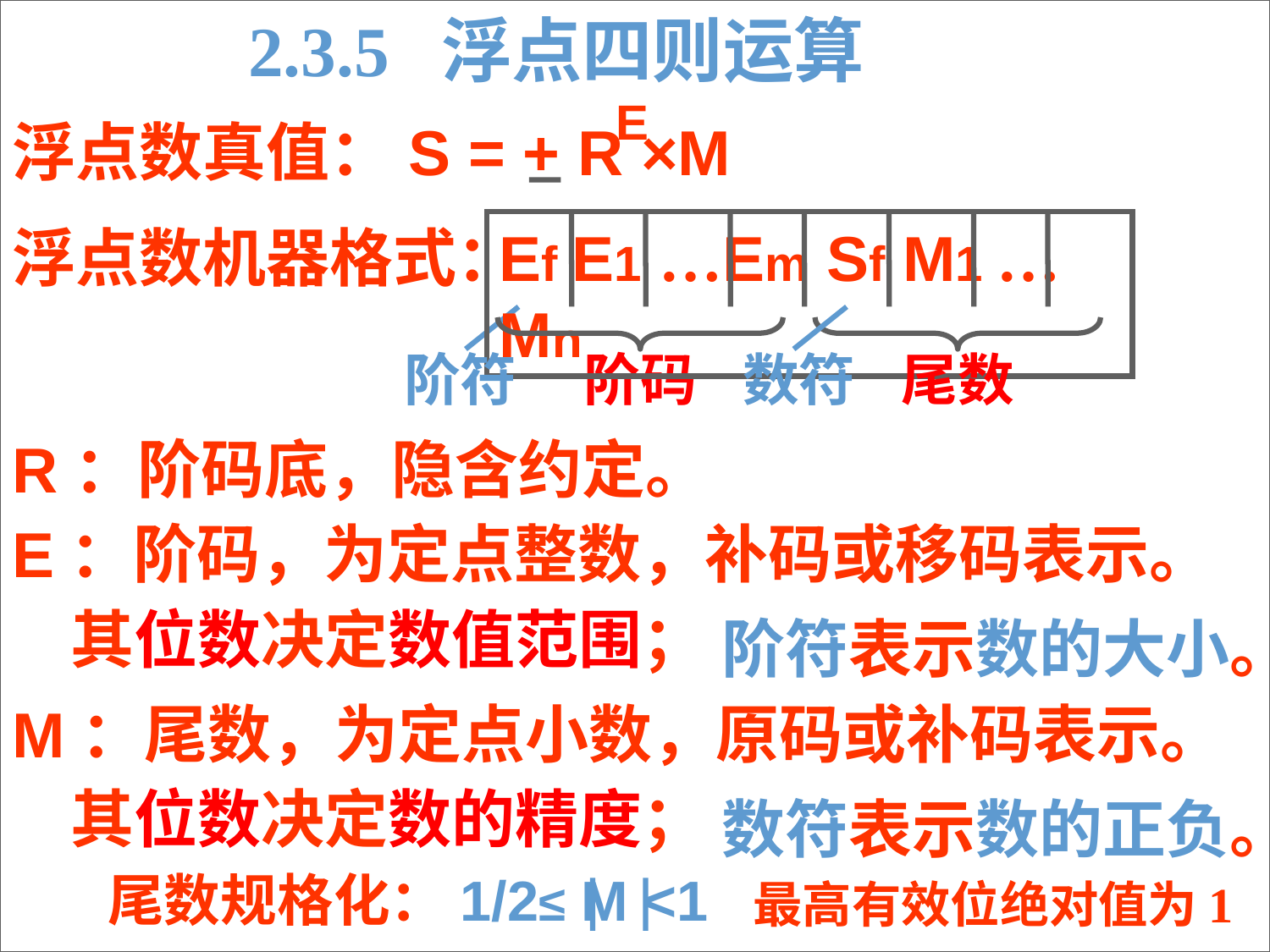

2.3.5  浮点四则运算
E
浮点数真值：S = + R ×M

浮点数机器格式：
Ef E1 …Em Sf M1 …Mn

阶符
阶码
数符
尾数
R：阶码底，隐含约定。
E：阶码，为定点整数，补码或移码表示。
   其位数决定数值范围；
阶符表示数的大小。
M：尾数，为定点小数，原码或补码表示。
   其位数决定数的精度；
数符表示数的正负。
尾数规格化：1/2≤ M <1
最高有效位绝对值为1